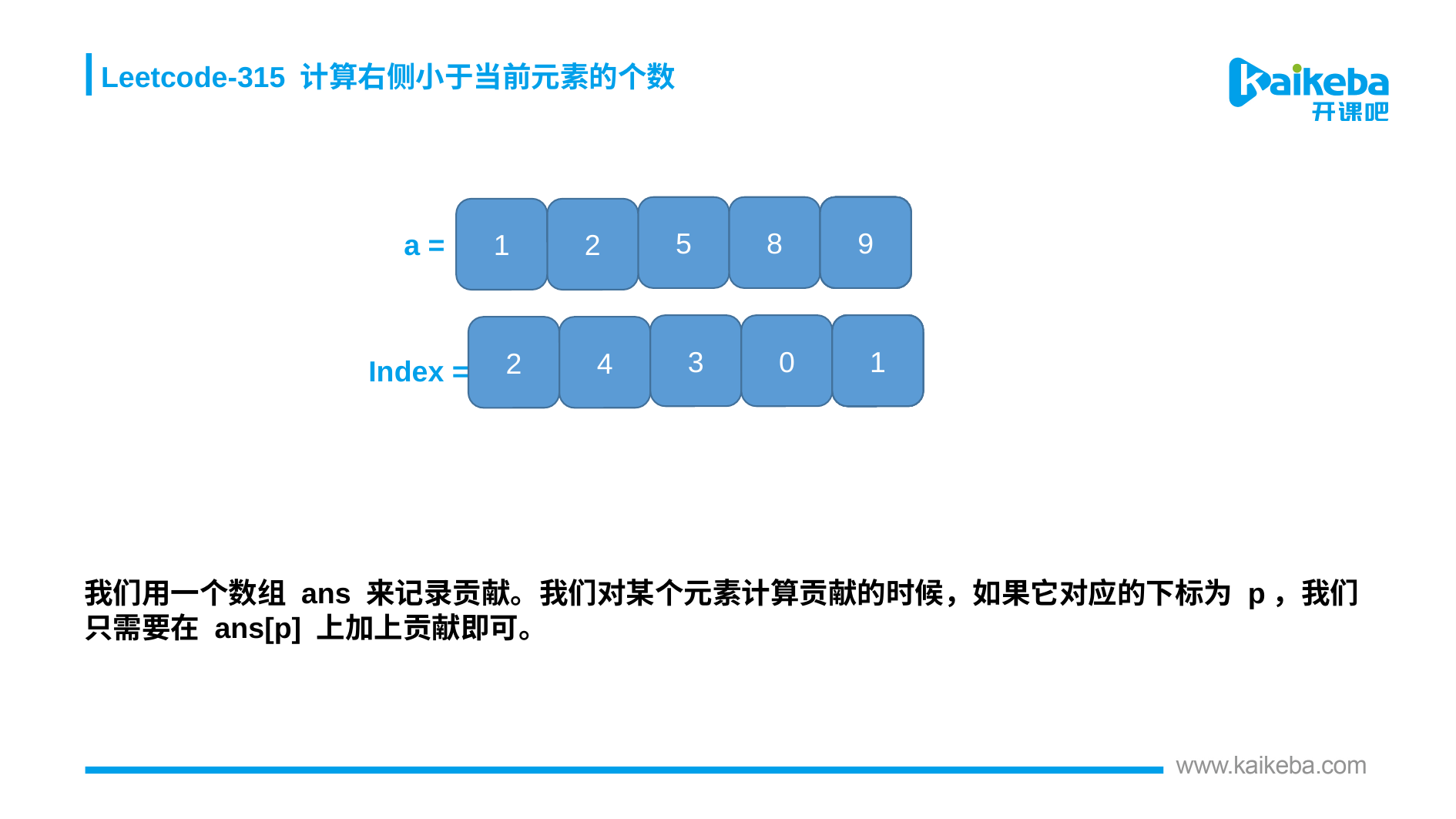

Leetcode-315 计算右侧小于当前元素的个数

5
8

9
1
2
a =
3
0

1
2
4
Index =
我们用一个数组 ans 来记录贡献。我们对某个元素计算贡献的时候，如果它对应的下标为 p，我们只需要在 ans[p] 上加上贡献即可。